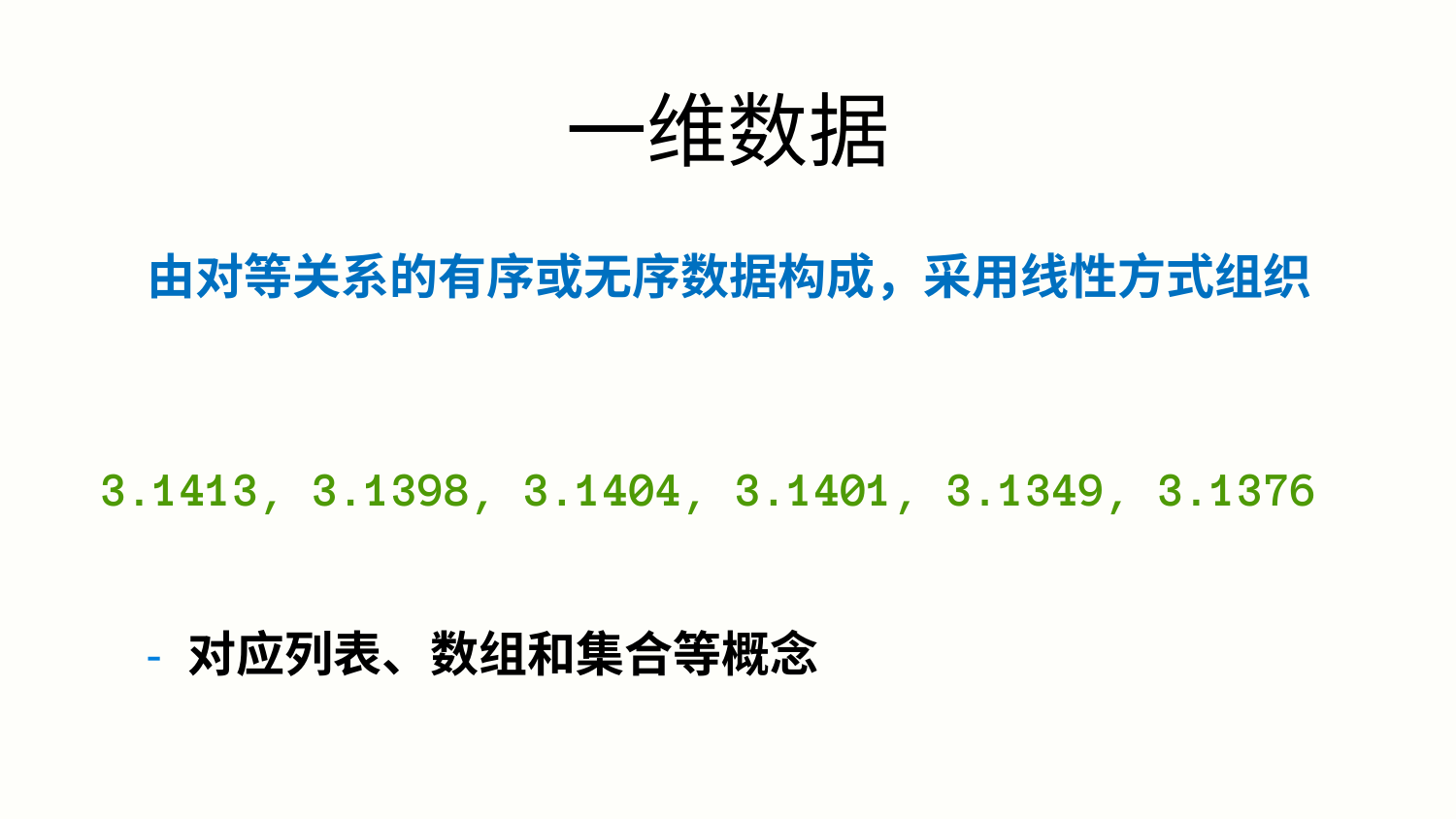

一维数据
由对等关系的有序或无序数据构成，采用线性方式组织
3.1413, 3.1398, 3.1404, 3.1401, 3.1349, 3.1376
- 对应列表、数组和集合等概念